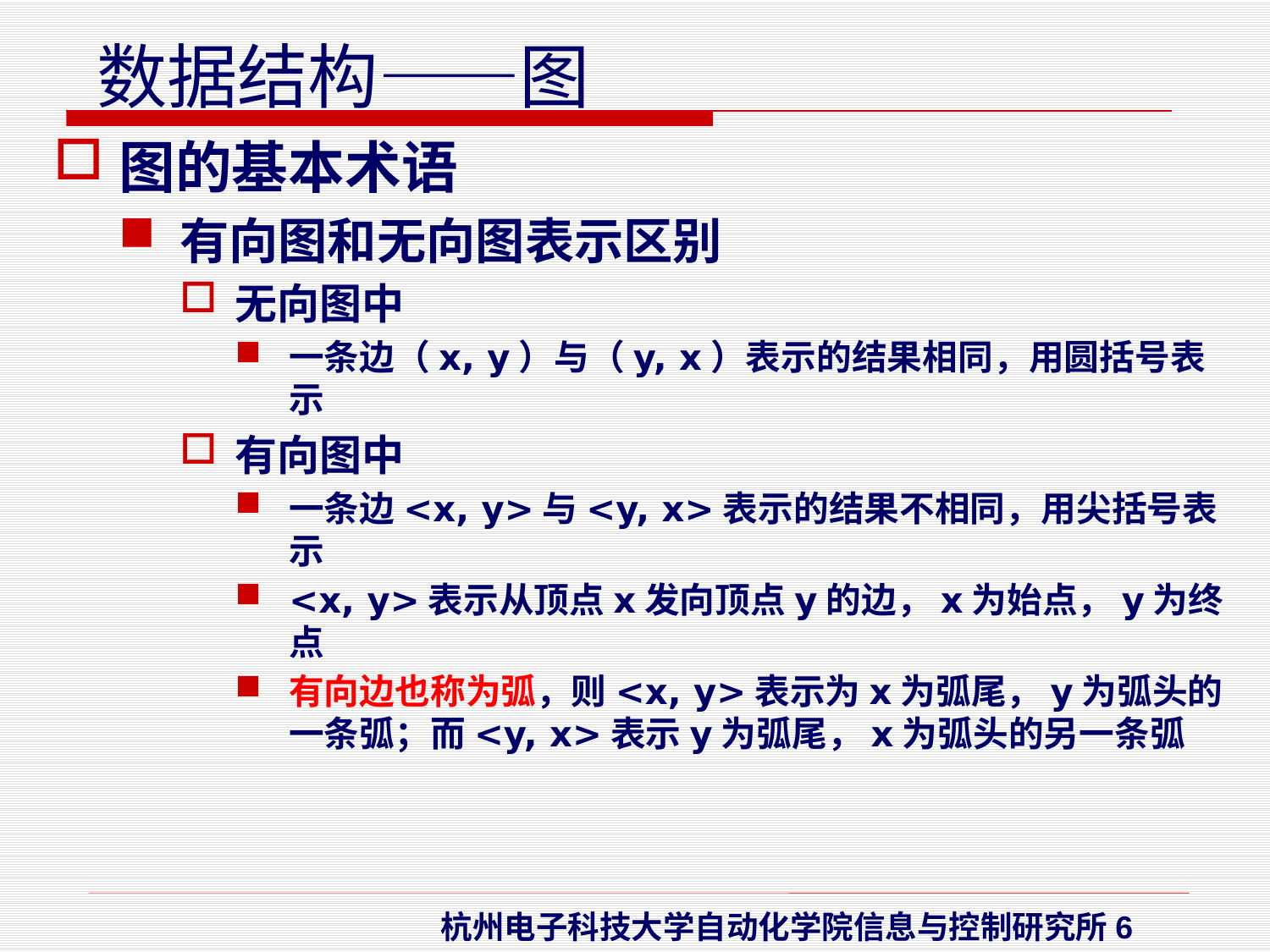

图的基本术语
有向图和无向图表示区别
无向图中
一条边（x, y）与（y, x）表示的结果相同，用圆括号表示
有向图中
一条边<x, y>与<y, x>表示的结果不相同，用尖括号表示
<x, y>表示从顶点x发向顶点y的边，x为始点，y为终点
有向边也称为弧，则<x, y>表示为x为弧尾，y为弧头的一条弧；而<y, x>表示y为弧尾，x为弧头的另一条弧